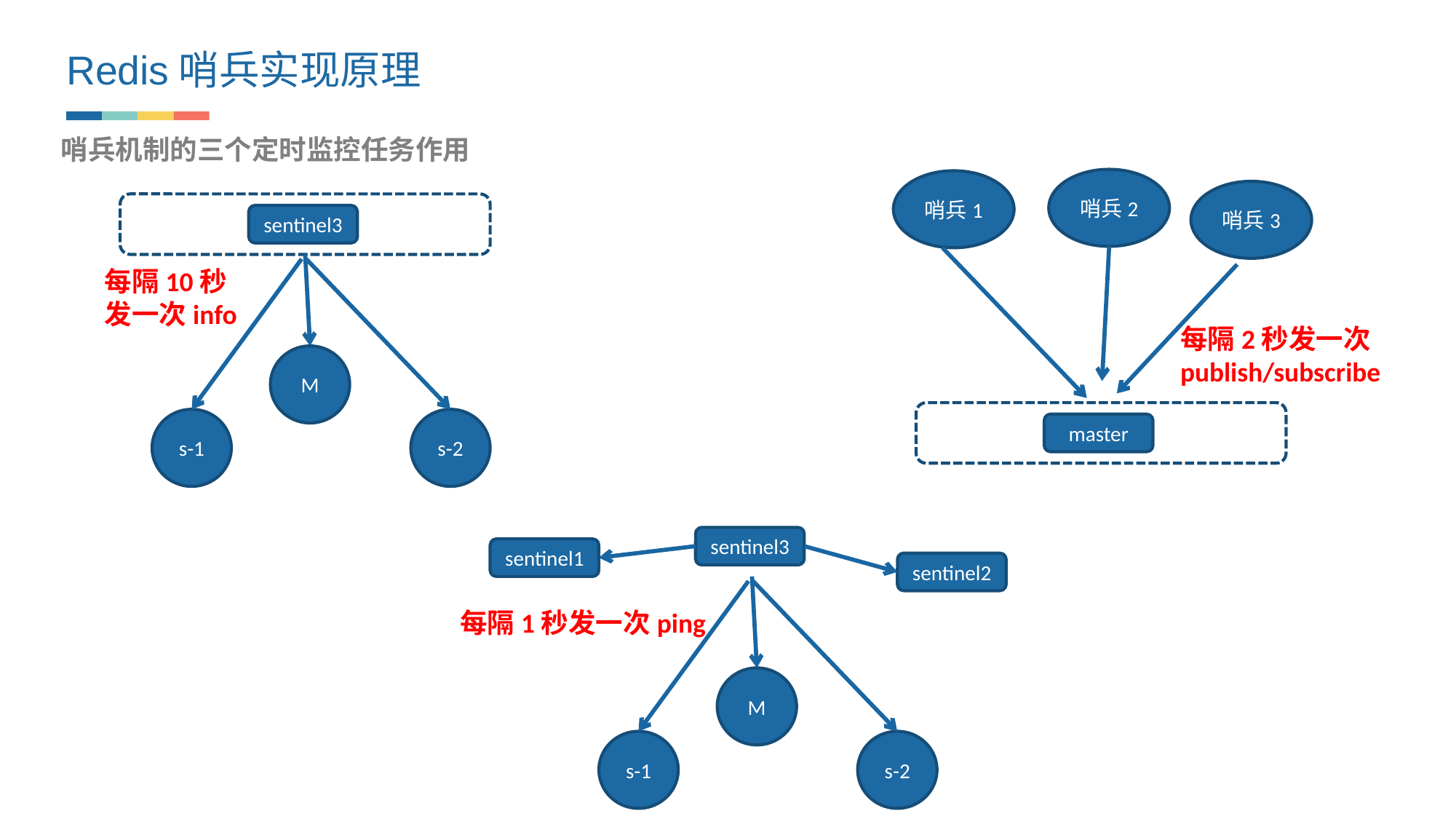

Redis哨兵实现原理

哨兵机制的三个定时监控任务作用
哨兵2
哨兵1
哨兵3
每隔2秒发一次
publish/subscribe

master

sentinel3
每隔10秒
发一次info
M
s-1
s-2
sentinel3
sentinel1
sentinel2
每隔1秒发一次ping
M
s-1
s-2